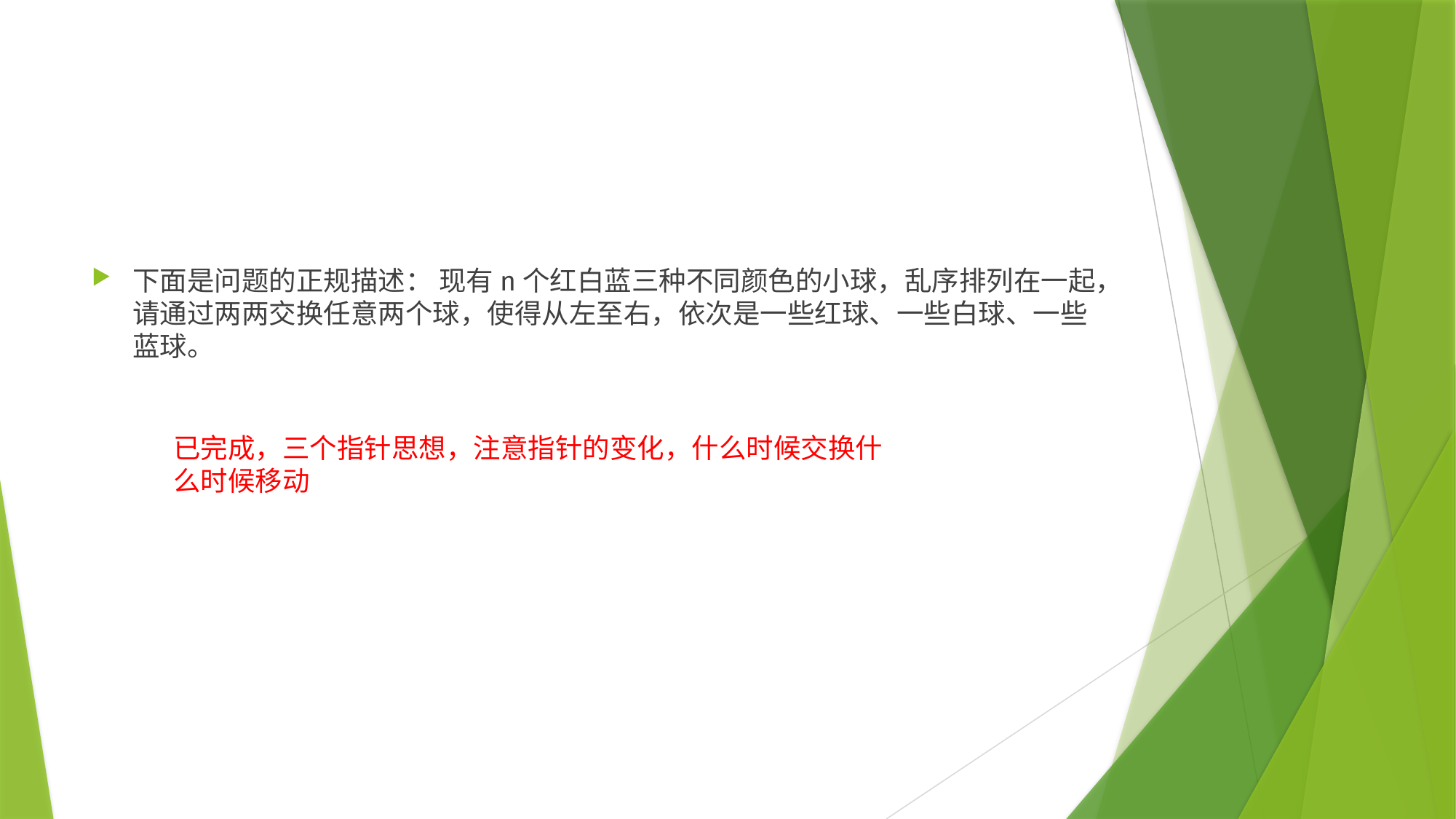

#
下面是问题的正规描述： 现有n个红白蓝三种不同颜色的小球，乱序排列在一起，请通过两两交换任意两个球，使得从左至右，依次是一些红球、一些白球、一些蓝球。

已完成，三个指针思想，注意指针的变化，什么时候交换什么时候移动